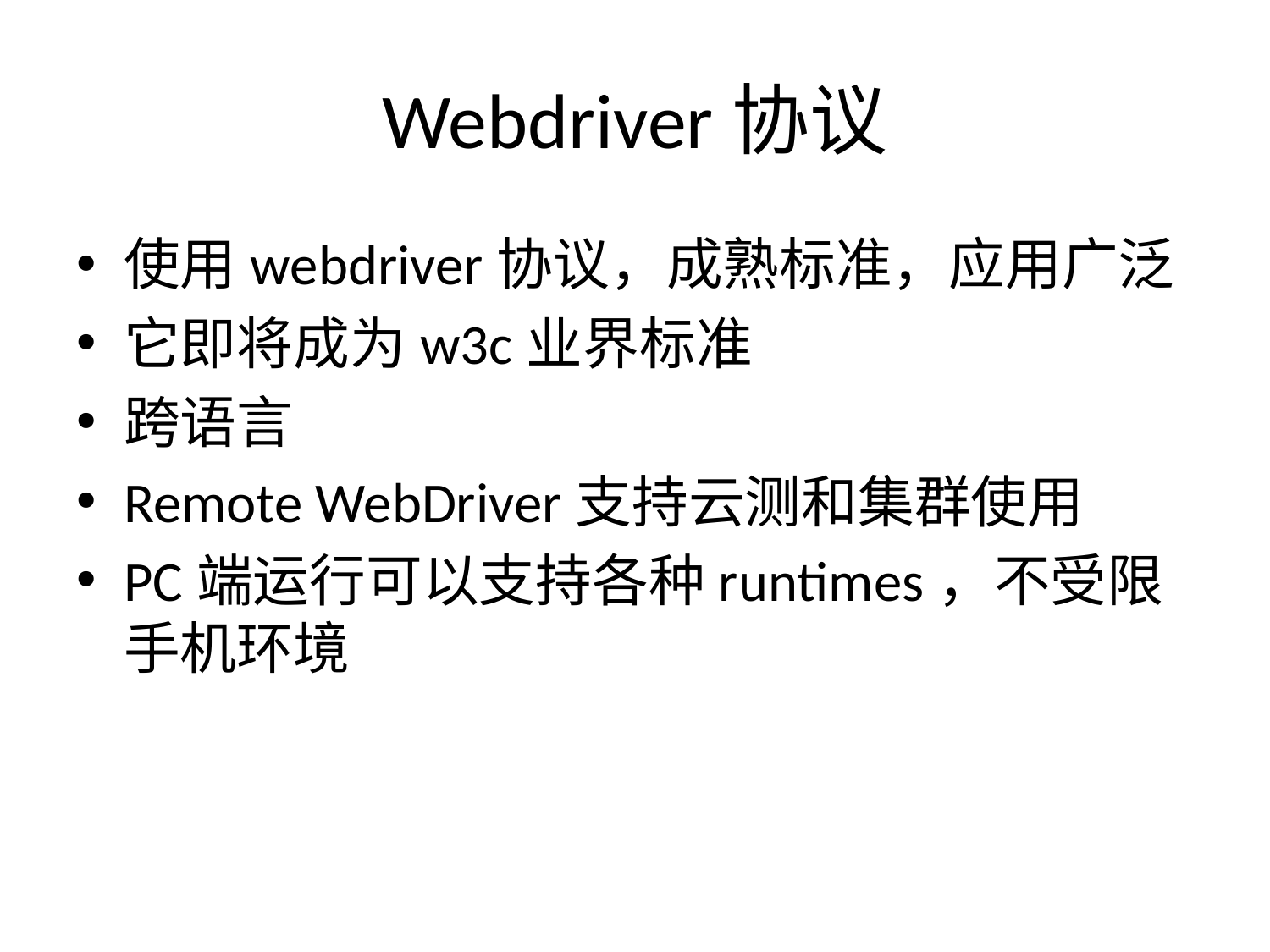

# Webdriver协议
使用webdriver协议，成熟标准，应用广泛
它即将成为w3c业界标准
跨语言
Remote WebDriver支持云测和集群使用
PC端运行可以支持各种runtimes，不受限手机环境